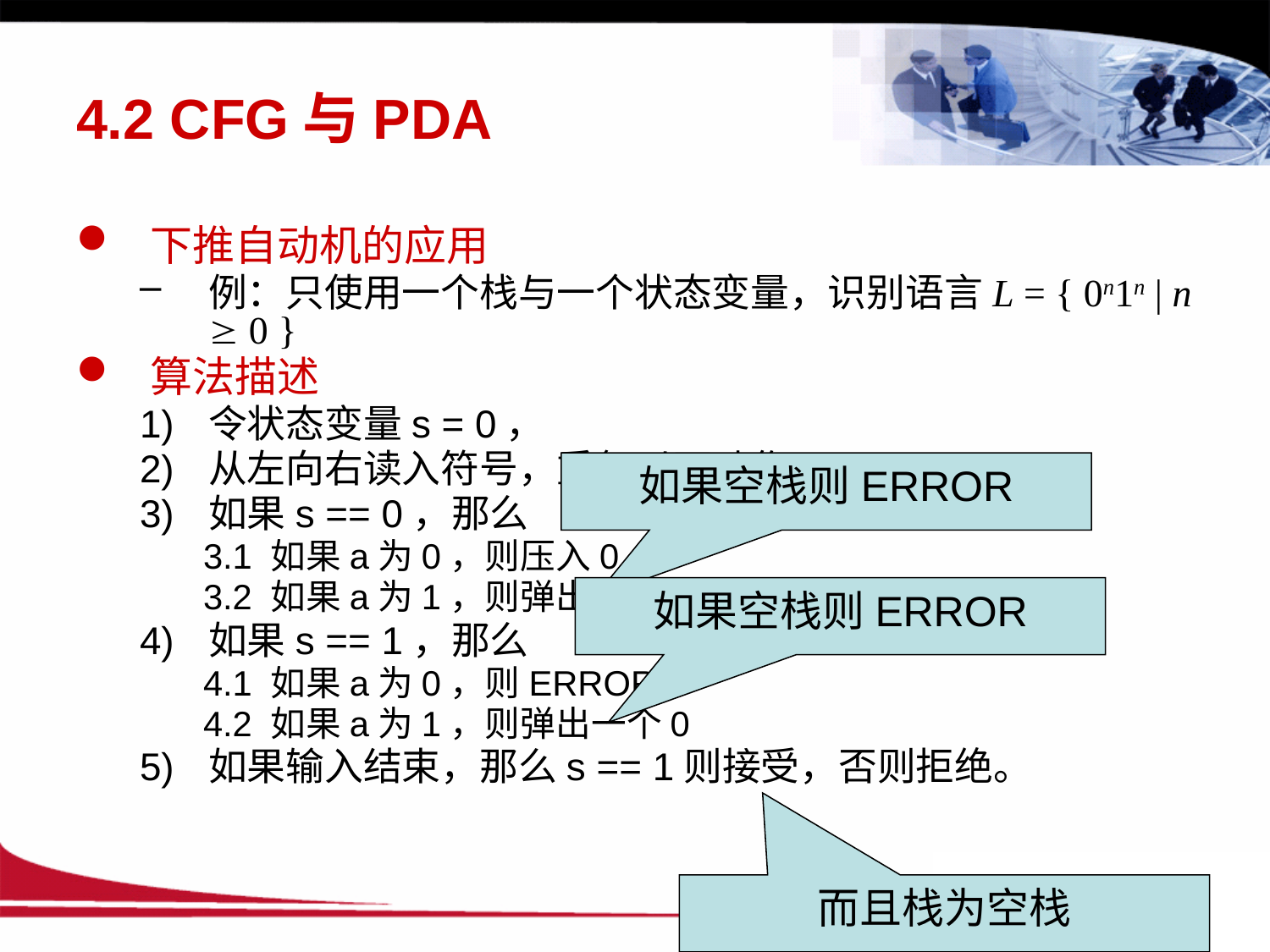

# 4.2 CFG与PDA
下推自动机的应用
例：只使用一个栈与一个状态变量，识别语言L = { 0n1n | n ≥ 0 }
算法描述
令状态变量s = 0，
从左向右读入符号，重复以下动作：
如果s == 0，那么
3.1 如果a为0，则压入0
3.2 如果a为1，则弹出一个0，且令s = 1
如果s == 1，那么
4.1 如果a为0，则ERROR
4.2 如果a为1，则弹出一个0
如果输入结束，那么s == 1则接受，否则拒绝。

如果空栈则ERROR
如果空栈则ERROR
而且栈为空栈